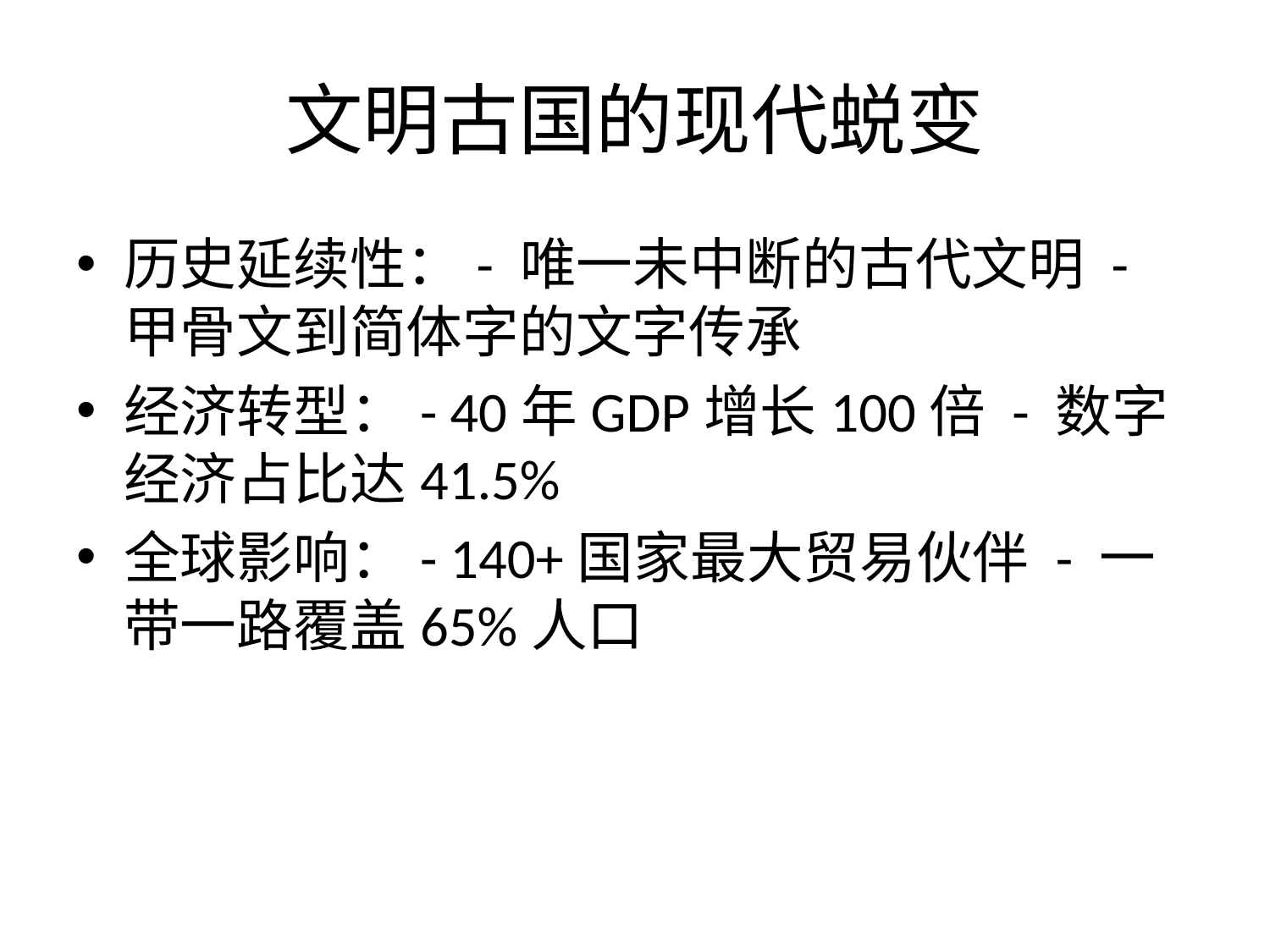

# 文明古国的现代蜕变
历史延续性：- 唯一未中断的古代文明 - 甲骨文到简体字的文字传承
经济转型：- 40年GDP增长100倍 - 数字经济占比达41.5%
全球影响：- 140+国家最大贸易伙伴 - 一带一路覆盖65%人口